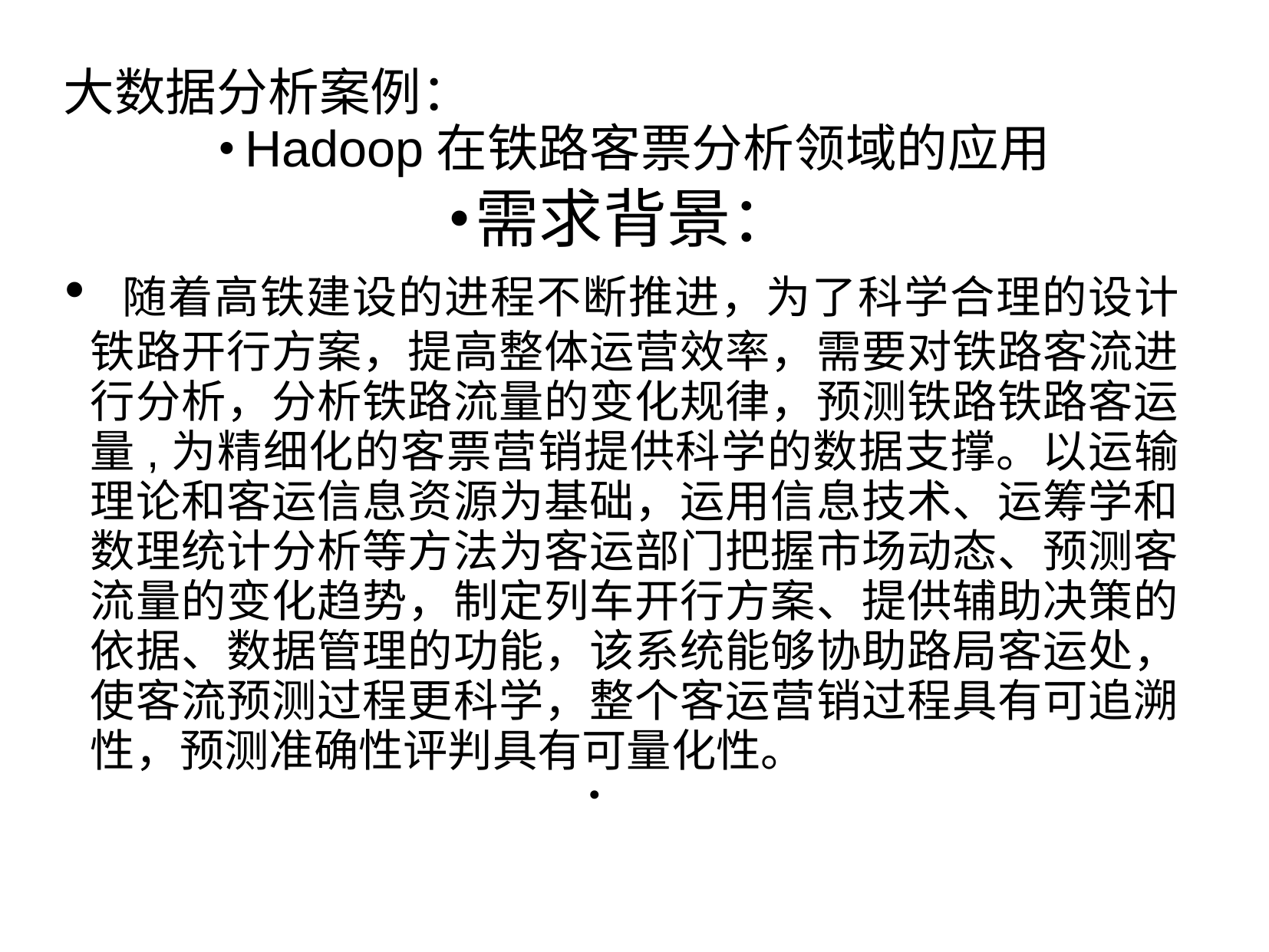

大数据分析案例：
Hadoop在铁路客票分析领域的应用
需求背景：
 随着高铁建设的进程不断推进，为了科学合理的设计铁路开行方案，提高整体运营效率，需要对铁路客流进行分析，分析铁路流量的变化规律，预测铁路铁路客运量,为精细化的客票营销提供科学的数据支撑。以运输理论和客运信息资源为基础，运用信息技术、运筹学和数理统计分析等方法为客运部门把握市场动态、预测客流量的变化趋势，制定列车开行方案、提供辅助决策的依据、数据管理的功能，该系统能够协助路局客运处，使客流预测过程更科学，整个客运营销过程具有可追溯性，预测准确性评判具有可量化性。